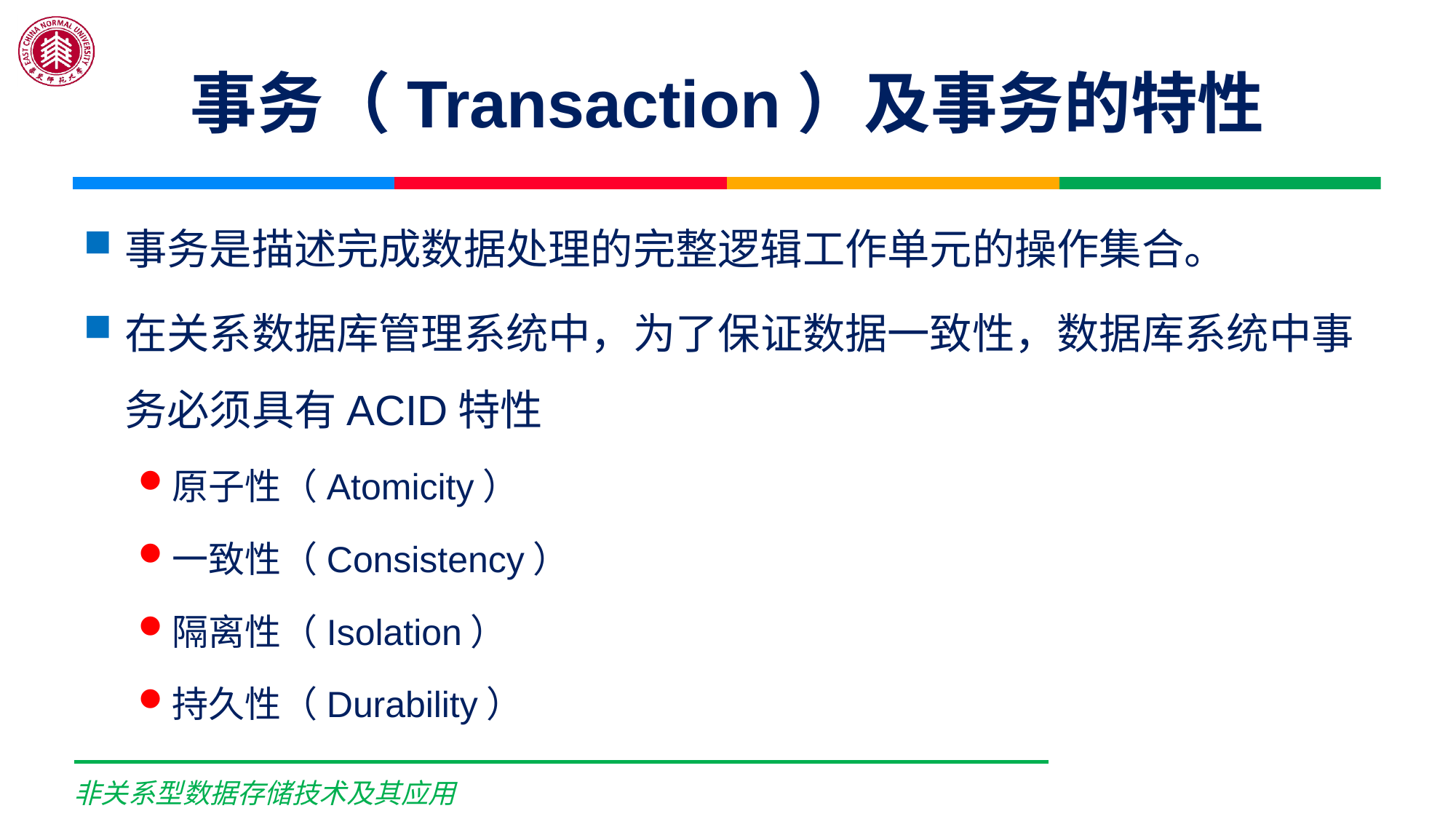

# 事务（Transaction）及事务的特性
事务是描述完成数据处理的完整逻辑工作单元的操作集合。
在关系数据库管理系统中，为了保证数据一致性，数据库系统中事务必须具有ACID特性
原子性（Atomicity）
一致性（Consistency）
隔离性（Isolation）
持久性（Durability）